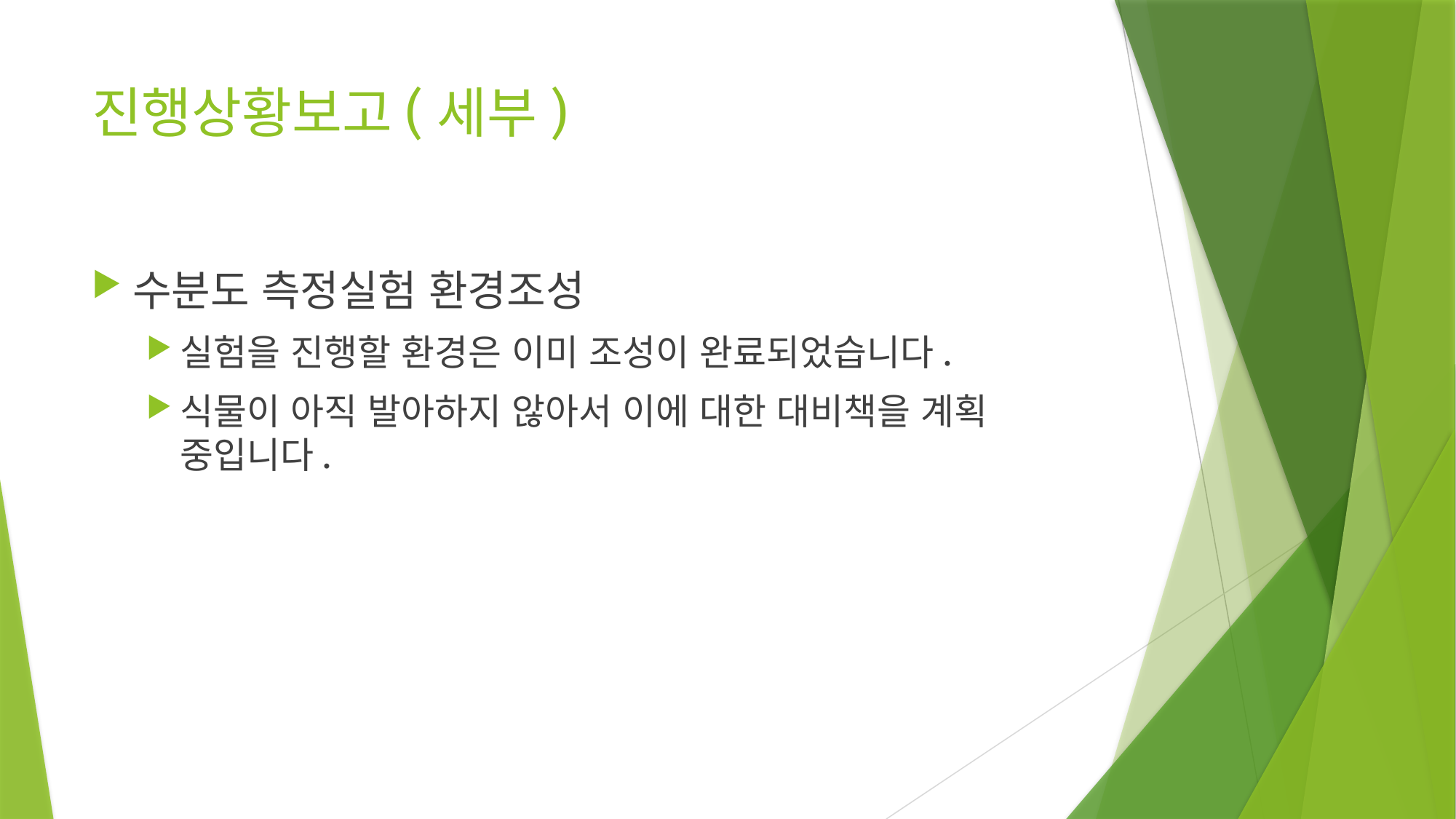

# 진행상황보고(세부)
수분도 측정실험 환경조성
실험을 진행할 환경은 이미 조성이 완료되었습니다.
식물이 아직 발아하지 않아서 이에 대한 대비책을 계획 중입니다.